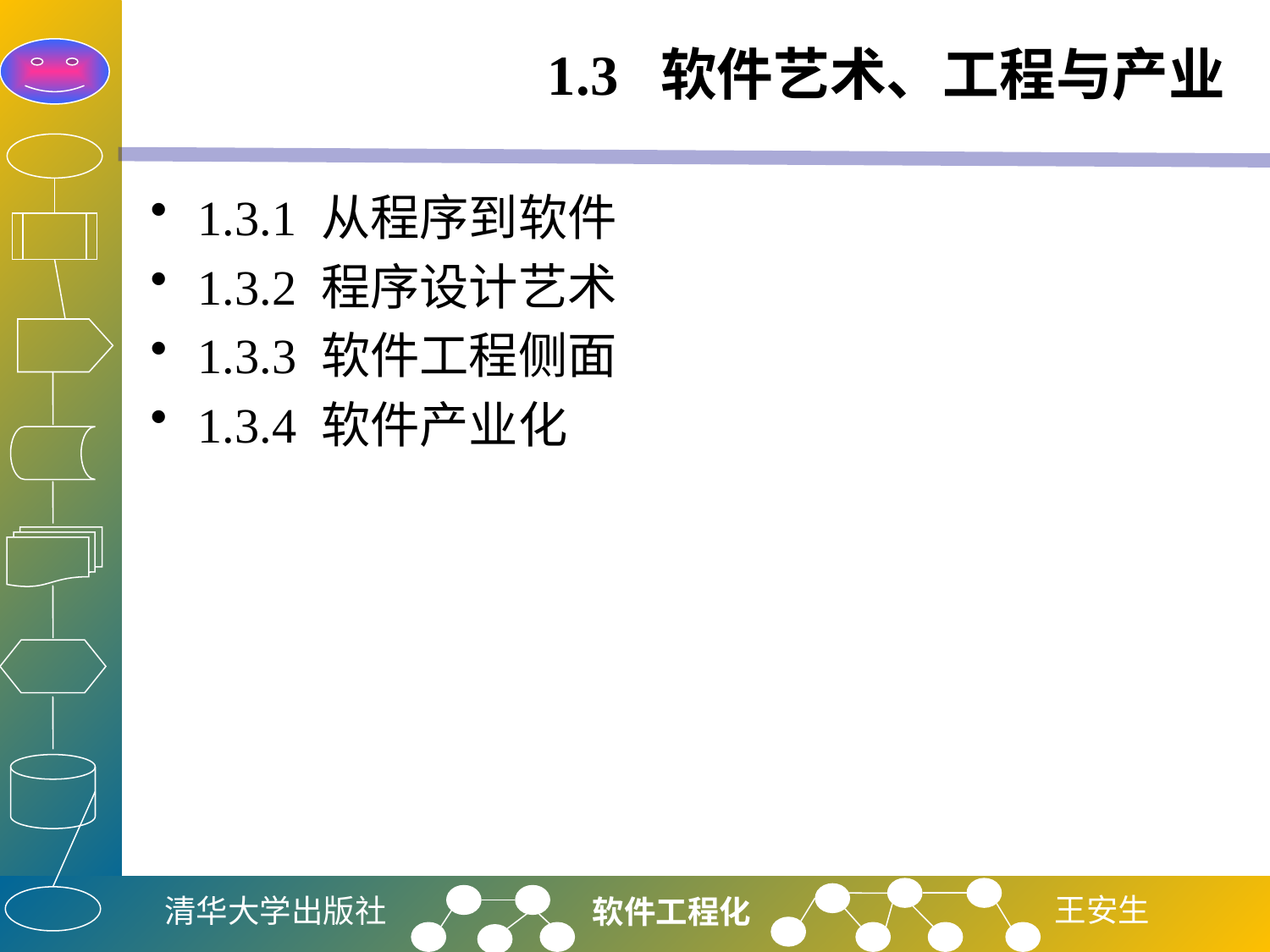

# 1.3  软件艺术、工程与产业
1.3.1 从程序到软件
1.3.2 程序设计艺术
1.3.3 软件工程侧面
1.3.4 软件产业化